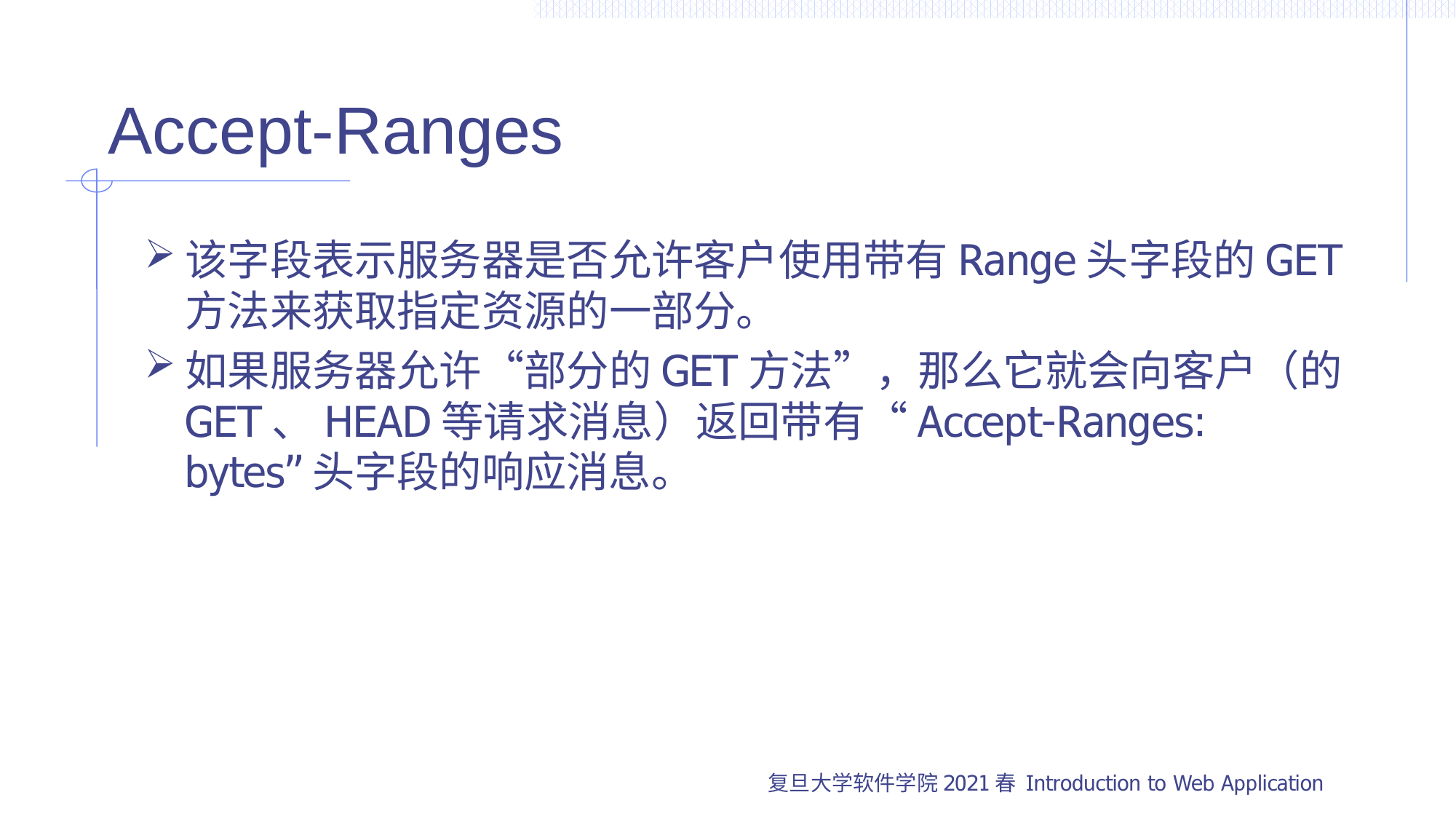

# Accept-Ranges
该字段表示服务器是否允许客户使用带有Range头字段的GET方法来获取指定资源的一部分。
如果服务器允许“部分的GET方法”，那么它就会向客户（的GET、HEAD等请求消息）返回带有“Accept-Ranges: bytes”头字段的响应消息。